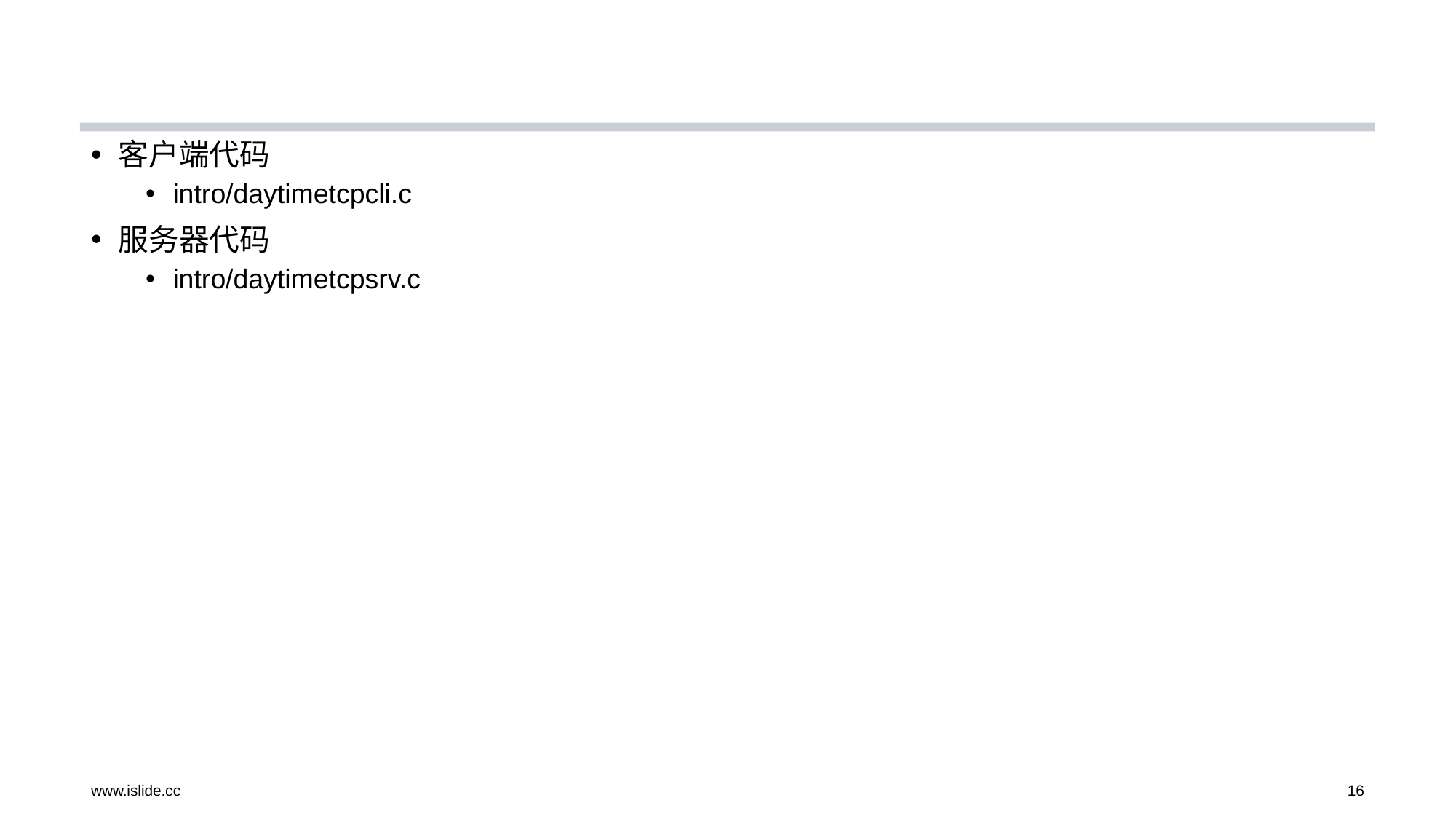

#
客户端代码
intro/daytimetcpcli.c
服务器代码
intro/daytimetcpsrv.c

www.islide.cc
16